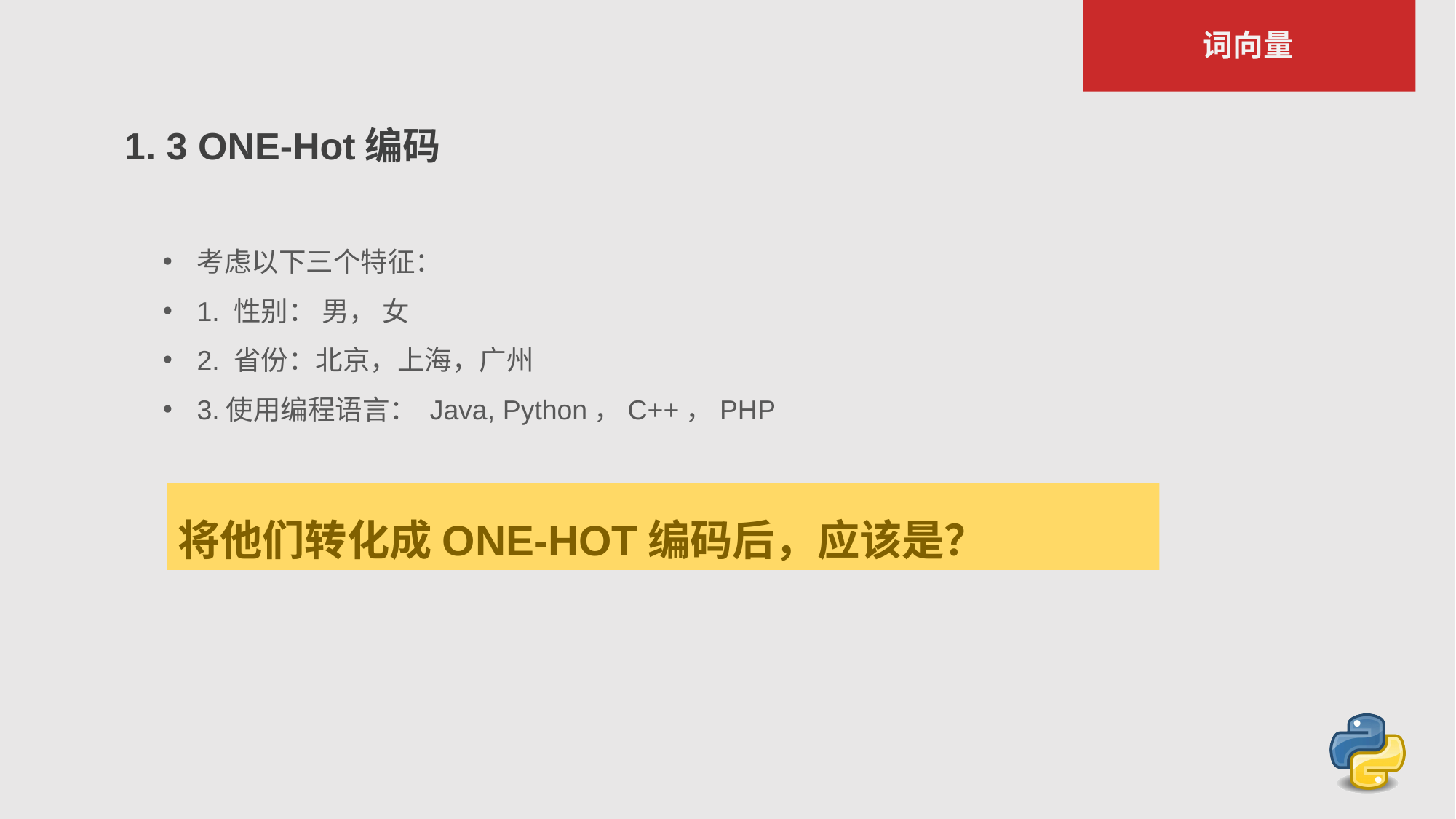

词向量
1. 3 ONE-Hot编码
考虑以下三个特征：
1. 性别： 男， 女
2. 省份：北京，上海，广州
3.使用编程语言： Java, Python，C++，PHP
将他们转化成ONE-HOT编码后，应该是？